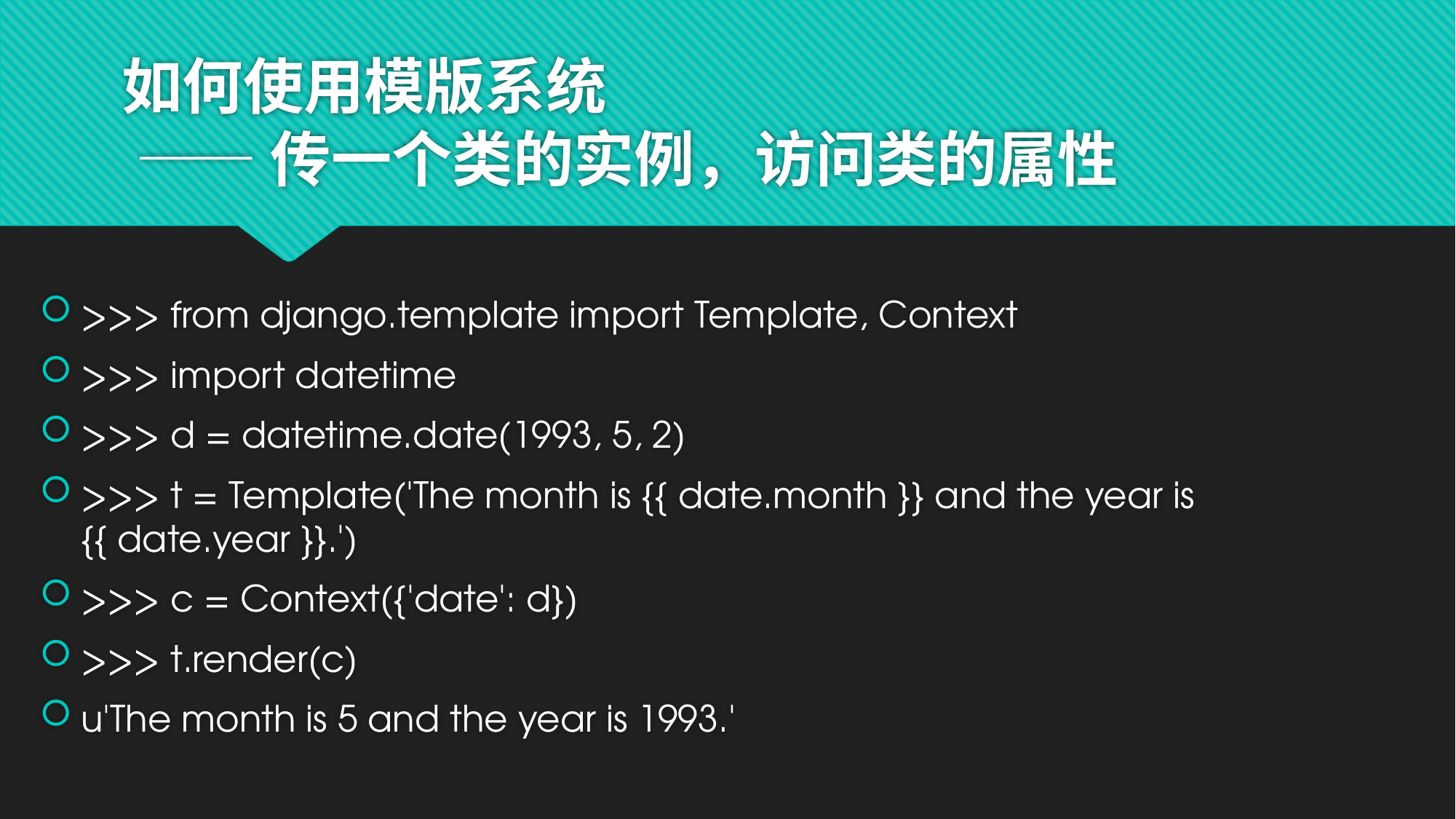

# 如何使用模版系统 —— 传一个类的实例，访问类的属性
>>> from django.template import Template, Context
>>> import datetime
>>> d = datetime.date(1993, 5, 2)
>>> t = Template('The month is {{ date.month }} and the year is {{ date.year }}.')
>>> c = Context({'date': d})
>>> t.render(c)
u'The month is 5 and the year is 1993.'